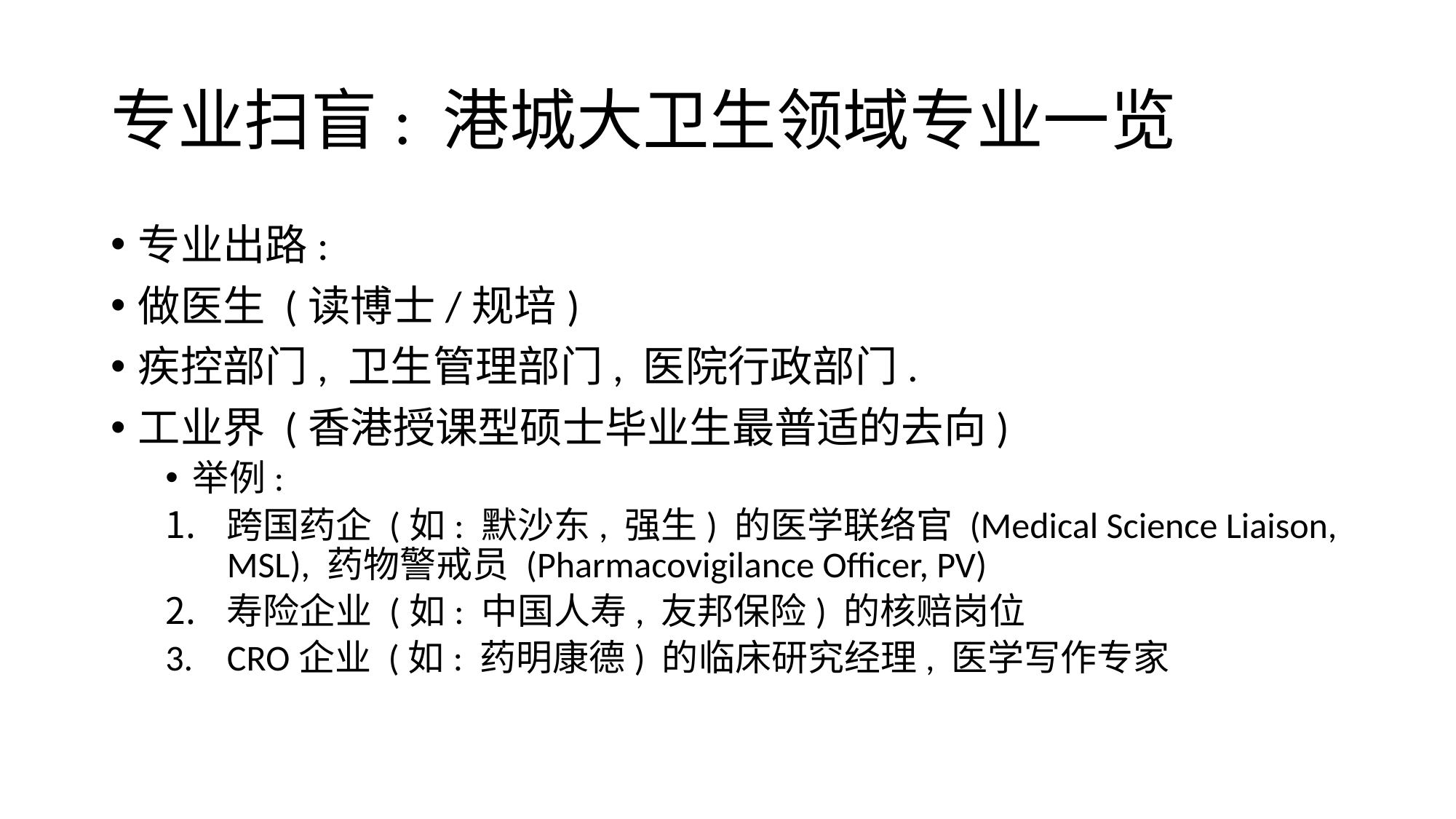

# 专业扫盲: 港城大卫生领域专业一览
专业出路:
做医生 (读博士/规培)
疾控部门, 卫生管理部门, 医院行政部门.
工业界 (香港授课型硕士毕业生最普适的去向)
举例:
跨国药企 (如: 默沙东, 强生) 的医学联络官 (Medical Science Liaison, MSL), 药物警戒员 (Pharmacovigilance Officer, PV)
寿险企业 (如: 中国人寿, 友邦保险) 的核赔岗位
CRO企业 (如: 药明康德) 的临床研究经理, 医学写作专家